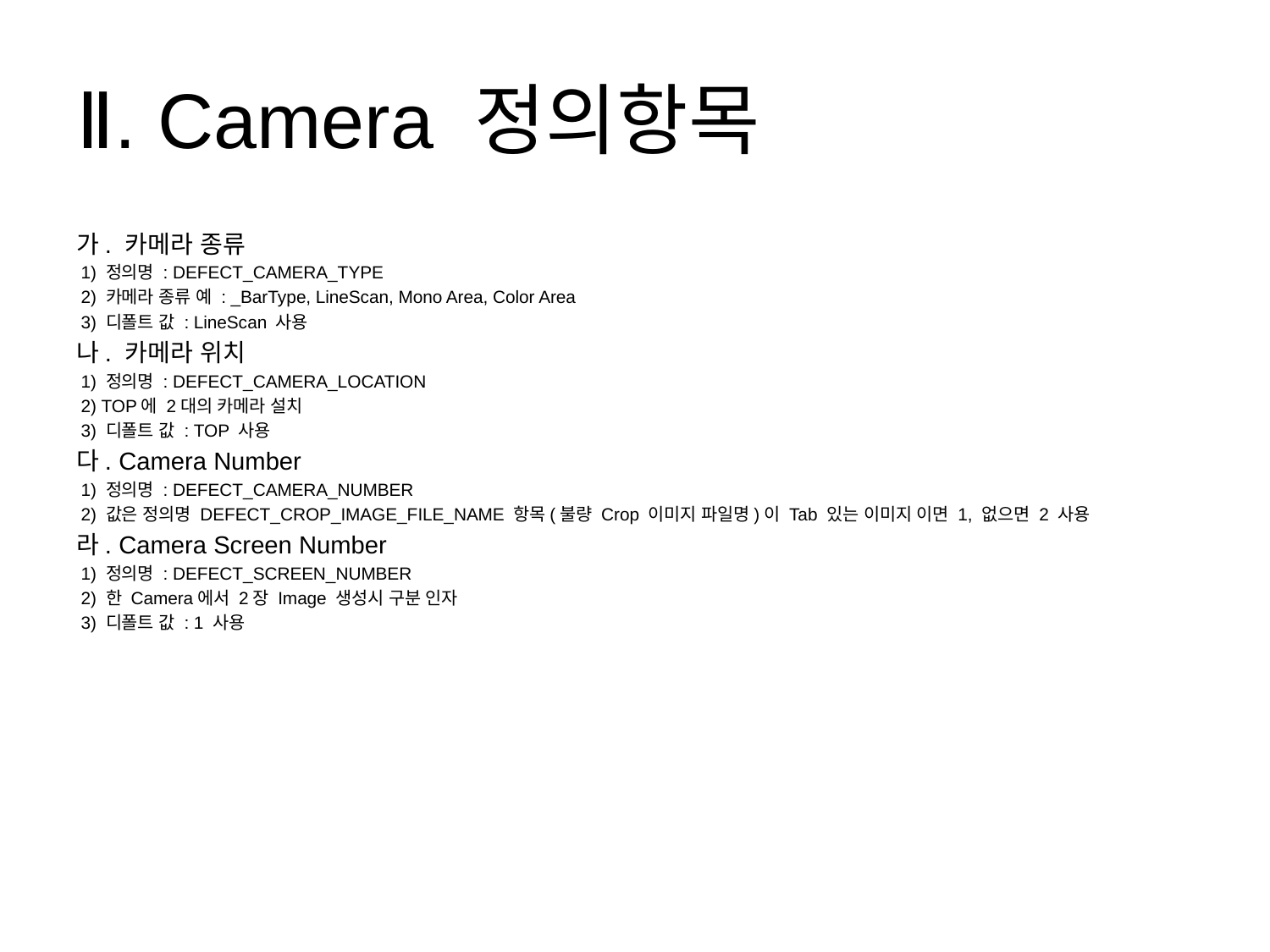

# Ⅱ. Camera 정의항목
가. 카메라 종류
 1) 정의명 : DEFECT_CAMERA_TYPE
 2) 카메라 종류 예 : _BarType, LineScan, Mono Area, Color Area
 3) 디폴트 값 : LineScan 사용
나. 카메라 위치
 1) 정의명 : DEFECT_CAMERA_LOCATION
 2) TOP에 2대의 카메라 설치
 3) 디폴트 값 : TOP 사용
다. Camera Number
 1) 정의명 : DEFECT_CAMERA_NUMBER
 2) 값은 정의명 DEFECT_CROP_IMAGE_FILE_NAME 항목(불량 Crop 이미지 파일명)이 Tab 있는 이미지 이면 1, 없으면 2 사용
라. Camera Screen Number
 1) 정의명 : DEFECT_SCREEN_NUMBER
 2) 한 Camera에서 2장 Image 생성시 구분 인자
 3) 디폴트 값 : 1 사용